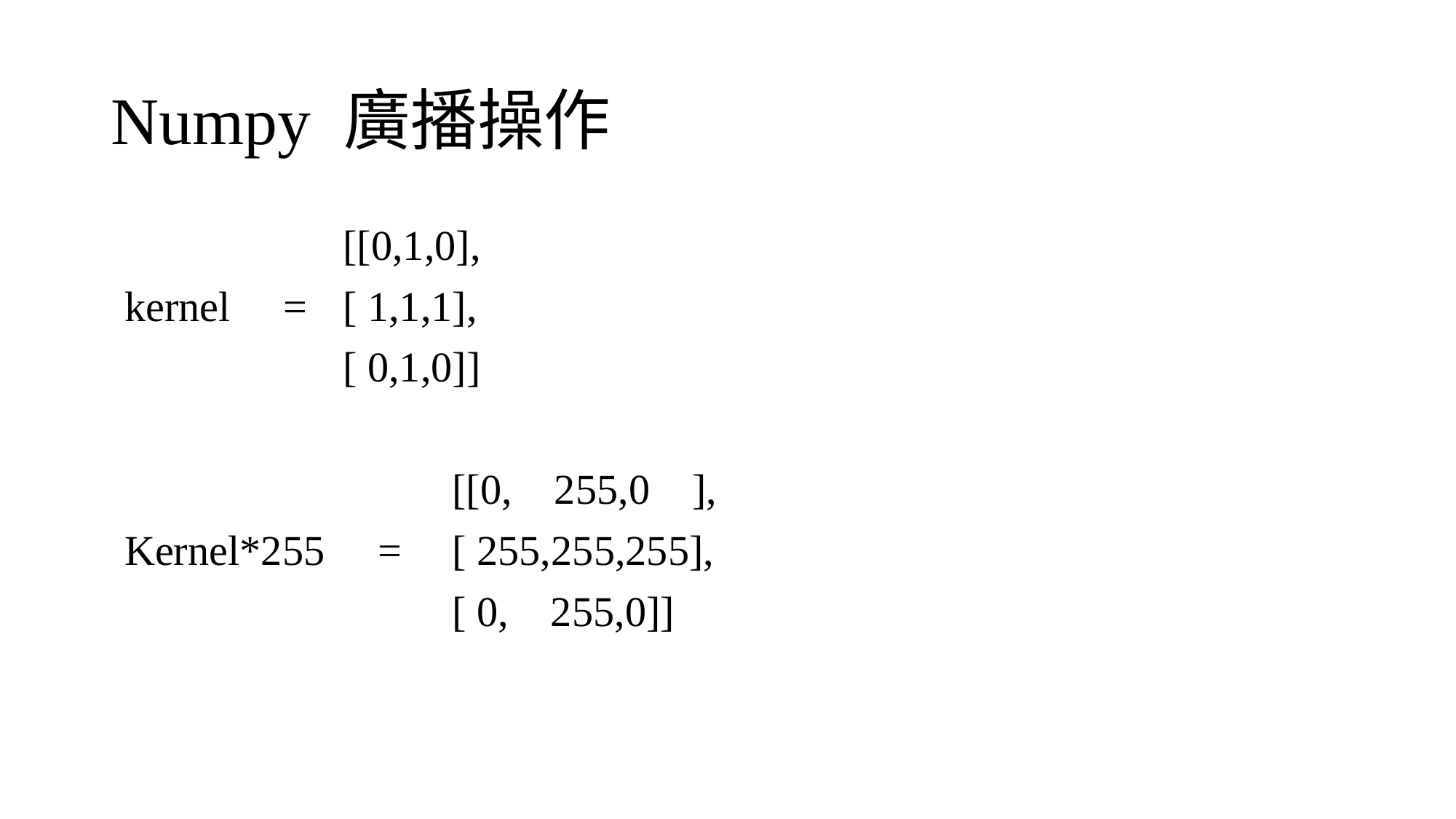

# Numpy 廣播操作
		[[0,1,0],
kernel     = 	[ 1,1,1],
 		[ 0,1,0]]

			[[0,    255,0    ],
Kernel*255     = 	[ 255,255,255],
 			[ 0,    255,0]]